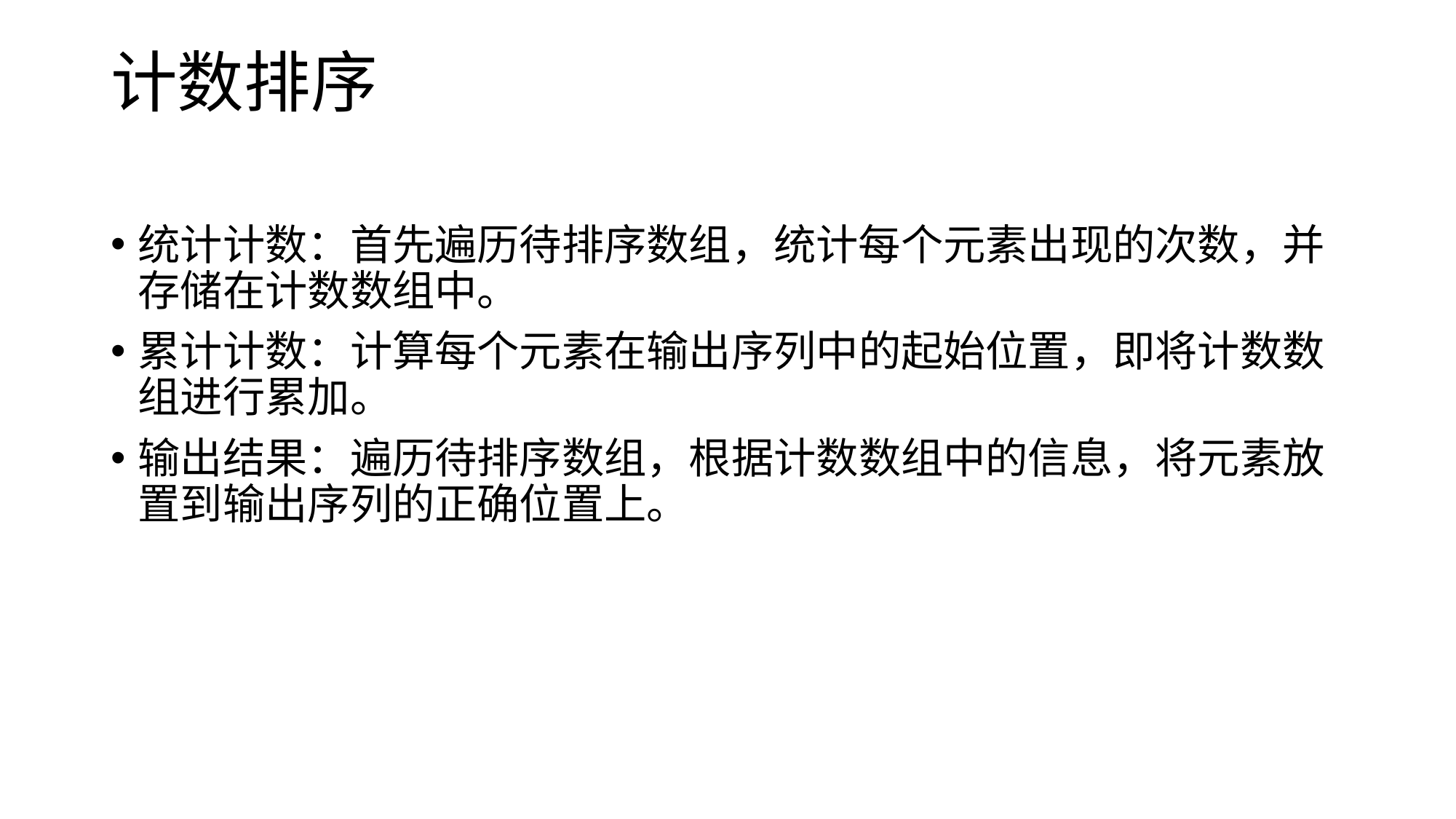

# 计数排序
统计计数：首先遍历待排序数组，统计每个元素出现的次数，并存储在计数数组中。
累计计数：计算每个元素在输出序列中的起始位置，即将计数数组进行累加。
输出结果：遍历待排序数组，根据计数数组中的信息，将元素放置到输出序列的正确位置上。